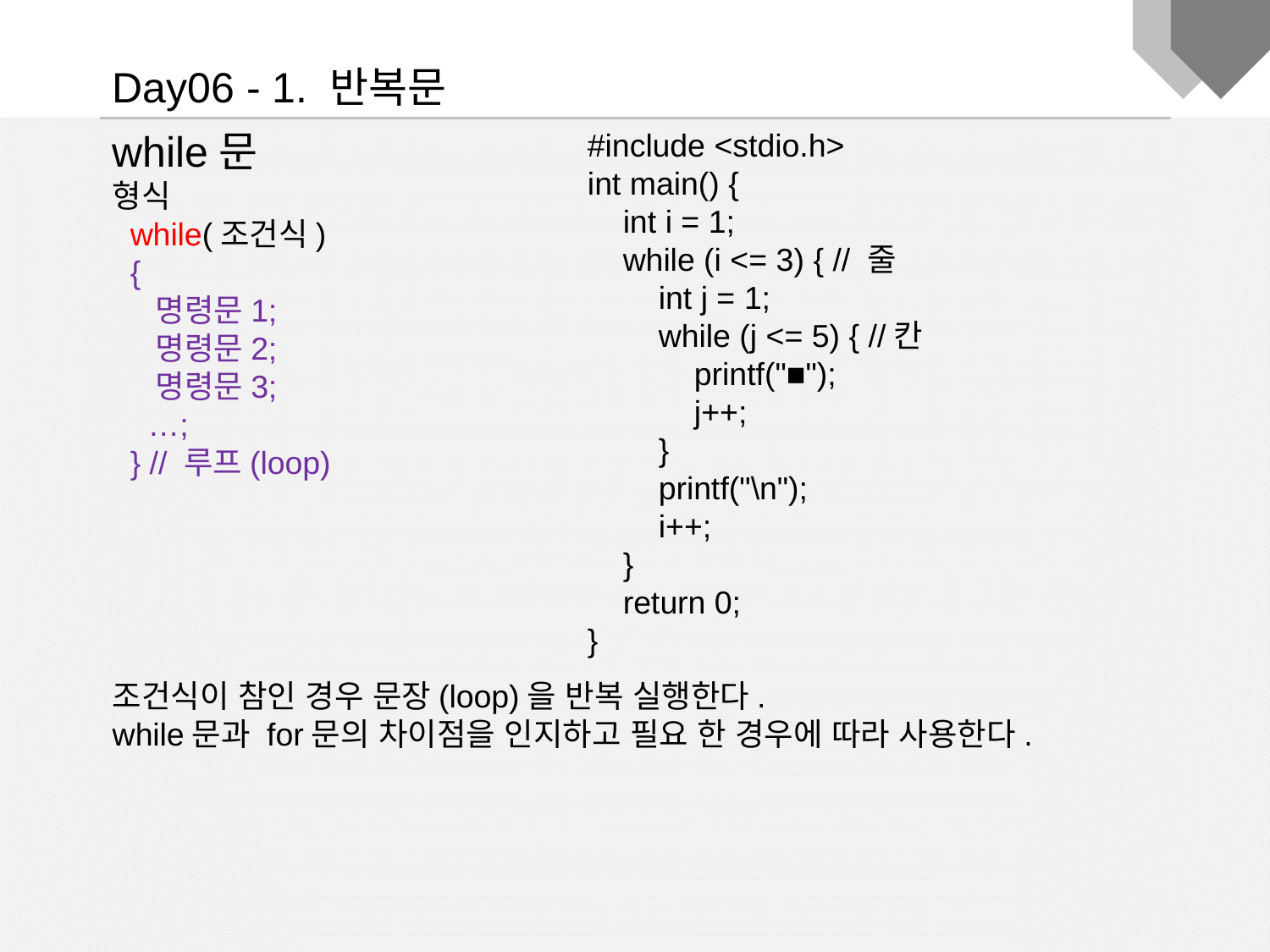

Day06 - 1. 반복문
while문
형식
  while(조건식)
  {
    명령문1;
    명령문2;
    명령문3;
    …;
  } // 루프(loop)

#include <stdio.h>
int main() {
    int i = 1;
    while (i <= 3) { // 줄
        int j = 1;
        while (j <= 5) { //칸
            printf("■");
            j++;
        }
        printf("\n");
        i++;
    }
    return 0;
}
조건식이 참인 경우 문장(loop)을 반복 실행한다.
while문과 for문의 차이점을 인지하고 필요 한 경우에 따라 사용한다.